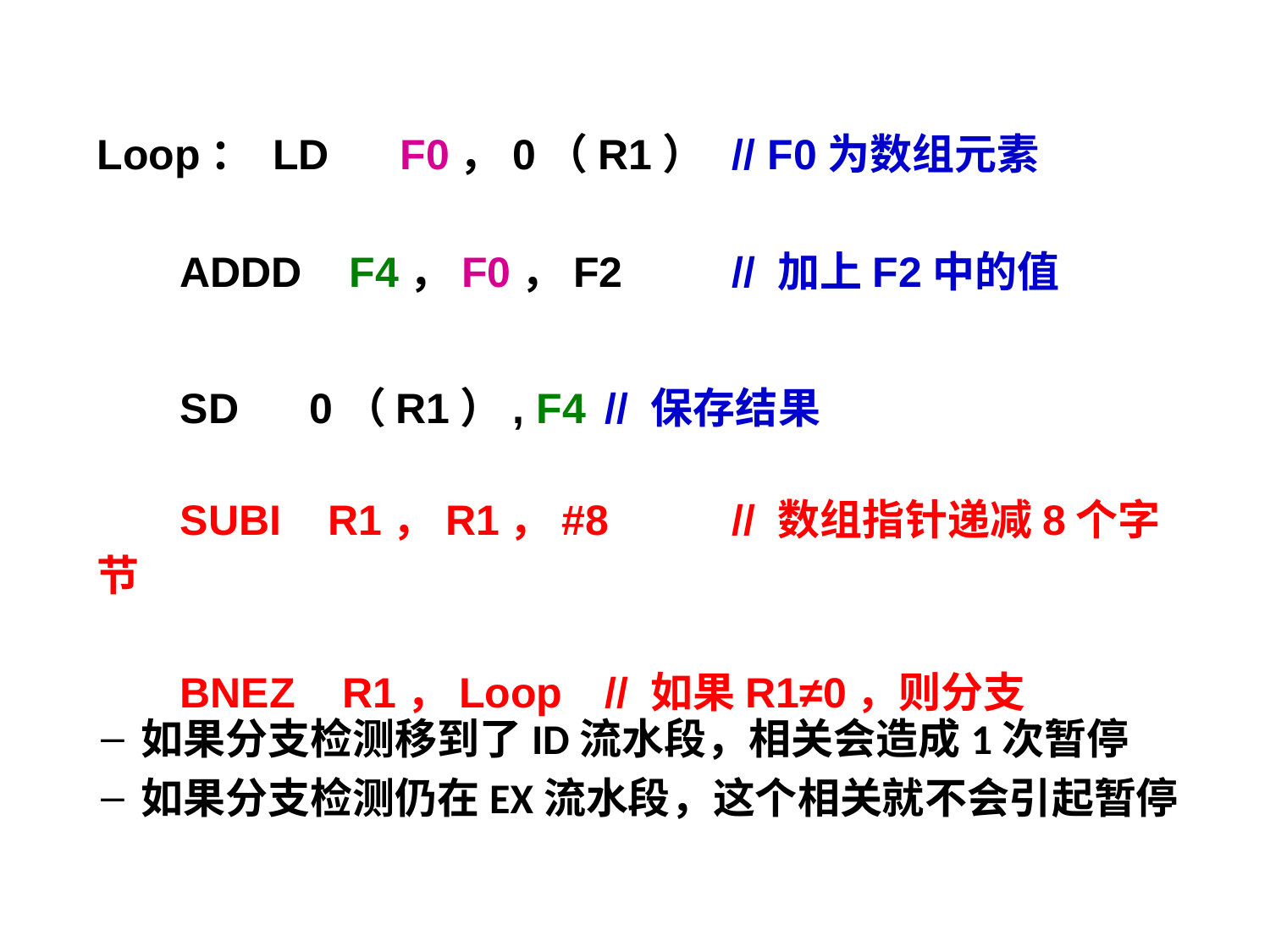

Loop： LD      F0，0（R1）	// F0为数组元素

       ADDD    F4，F0，F2	// 加上F2中的值
       SD      0（R1）, F4	// 保存结果

       SUBI    R1，R1，#8	// 数组指针递减8个字节
       BNEZ    R1，Loop 	// 如果R1≠0，则分支
如果分支检测移到了ID流水段，相关会造成1次暂停
如果分支检测仍在EX流水段，这个相关就不会引起暂停